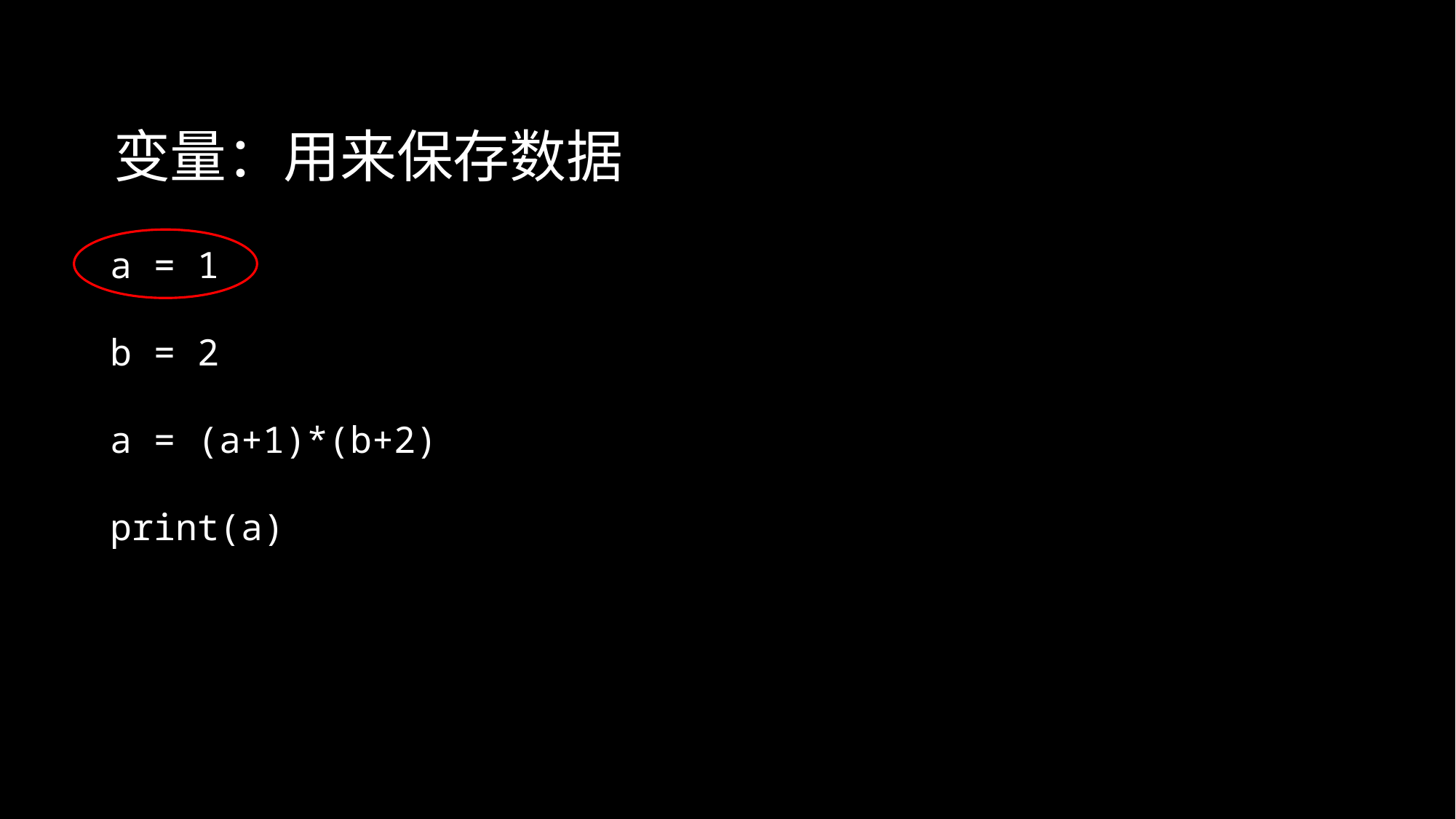

变量：用来保存数据

a = 1

b = 2

a = (a+1)*(b+2)

print(a)